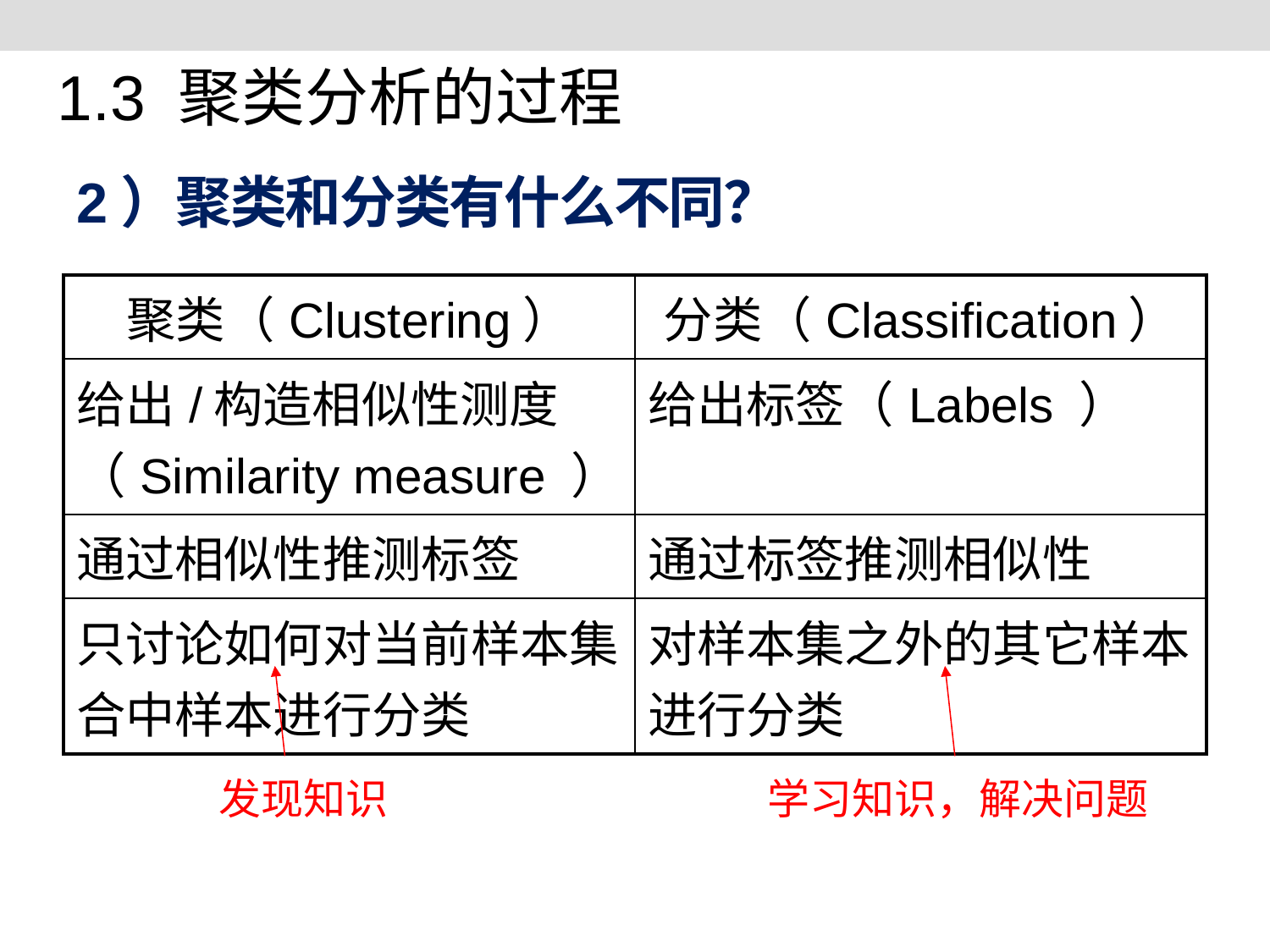

1.3 聚类分析的过程
# 2）聚类和分类有什么不同？
| 聚类（Clustering） | 分类（Classification） |
| --- | --- |
| 给出/构造相似性测度（Similarity measure ） | 给出标签（Labels ） |
| 通过相似性推测标签 | 通过标签推测相似性 |
| 只讨论如何对当前样本集合中样本进行分类 | 对样本集之外的其它样本进行分类 |

发现知识
学习知识，解决问题